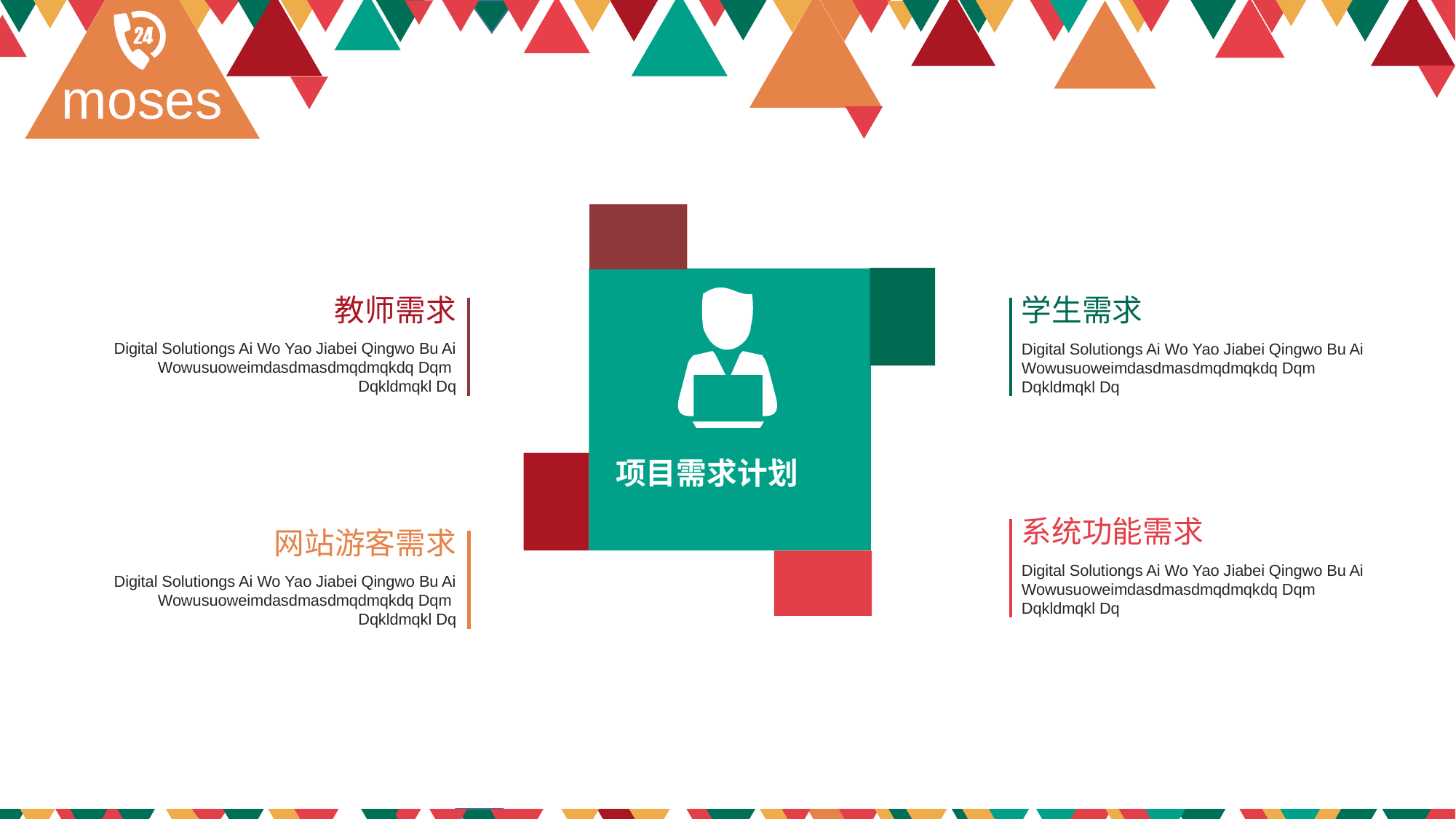

moses

教师需求
学生需求
Digital Solutiongs Ai Wo Yao Jiabei Qingwo Bu Ai Wowusuoweimdasdmasdmqdmqkdq Dqm
Dqkldmqkl Dq
Digital Solutiongs Ai Wo Yao Jiabei Qingwo Bu Ai Wowusuoweimdasdmasdmqdmqkdq Dqm
Dqkldmqkl Dq
项目需求计划

系统功能需求
网站游客需求

Digital Solutiongs Ai Wo Yao Jiabei Qingwo Bu Ai Wowusuoweimdasdmasdmqdmqkdq Dqm
Dqkldmqkl Dq
Digital Solutiongs Ai Wo Yao Jiabei Qingwo Bu Ai Wowusuoweimdasdmasdmqdmqkdq Dqm
Dqkldmqkl Dq